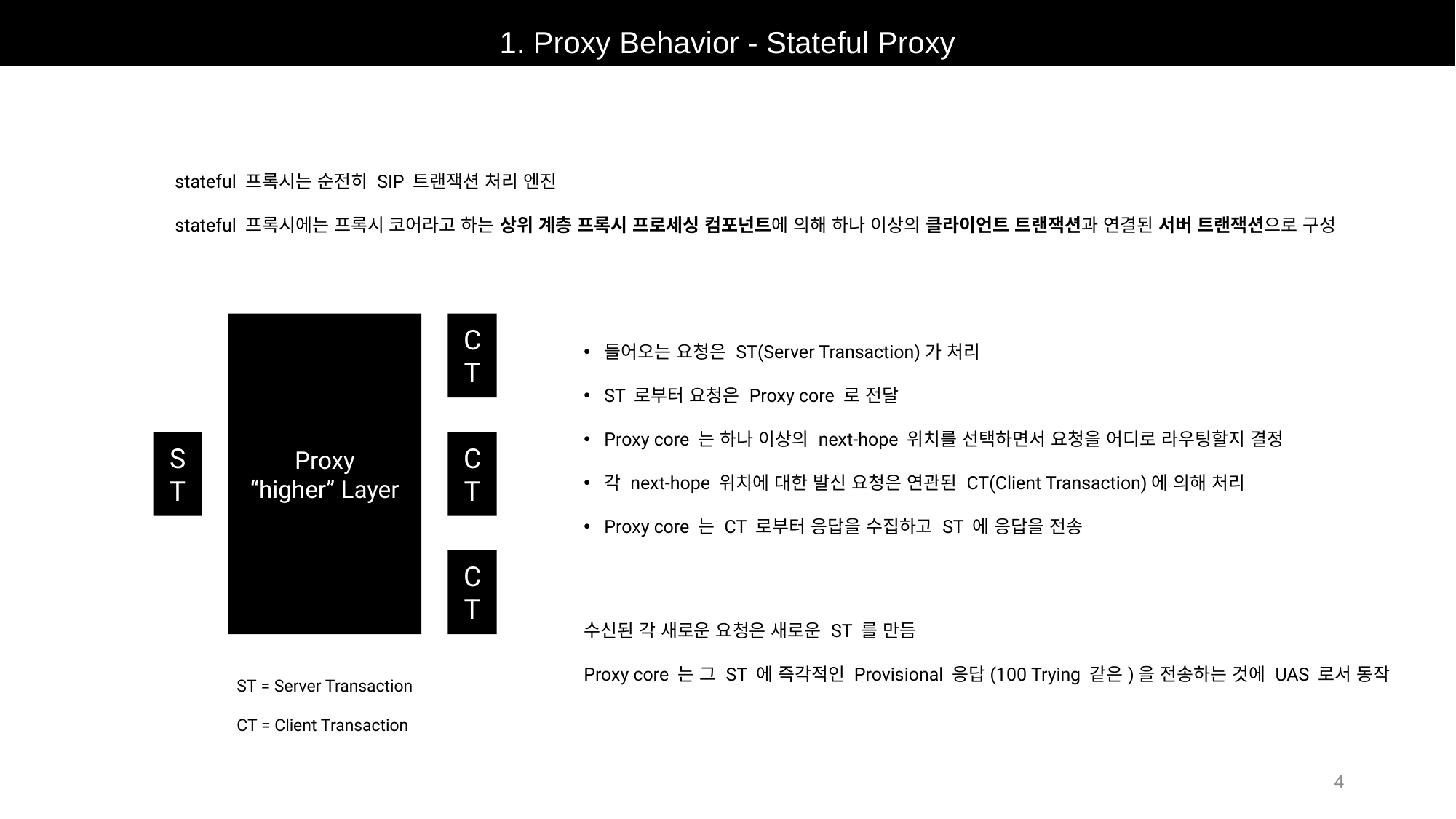

# 1. Proxy Behavior - Stateful Proxy
stateful 프록시는 순전히 SIP 트랜잭션 처리 엔진
stateful 프록시에는 프록시 코어라고 하는 상위 계층 프록시 프로세싱 컴포넌트에 의해 하나 이상의 클라이언트 트랜잭션과 연결된 서버 트랜잭션으로 구성
Proxy
“higher” Layer
들어오는 요청은 ST(Server Transaction)가 처리
ST 로부터 요청은 Proxy core 로 전달
Proxy core 는 하나 이상의 next-hope 위치를 선택하면서 요청을 어디로 라우팅할지 결정
각 next-hope 위치에 대한 발신 요청은 연관된 CT(Client Transaction)에 의해 처리
Proxy core 는 CT 로부터 응답을 수집하고 ST 에 응답을 전송
CT
ST
CT
CT
수신된 각 새로운 요청은 새로운 ST 를 만듬
Proxy core 는 그 ST 에 즉각적인 Provisional 응답(100 Trying 같은)을 전송하는 것에 UAS 로서 동작
ST = Server Transaction

CT = Client Transaction
4